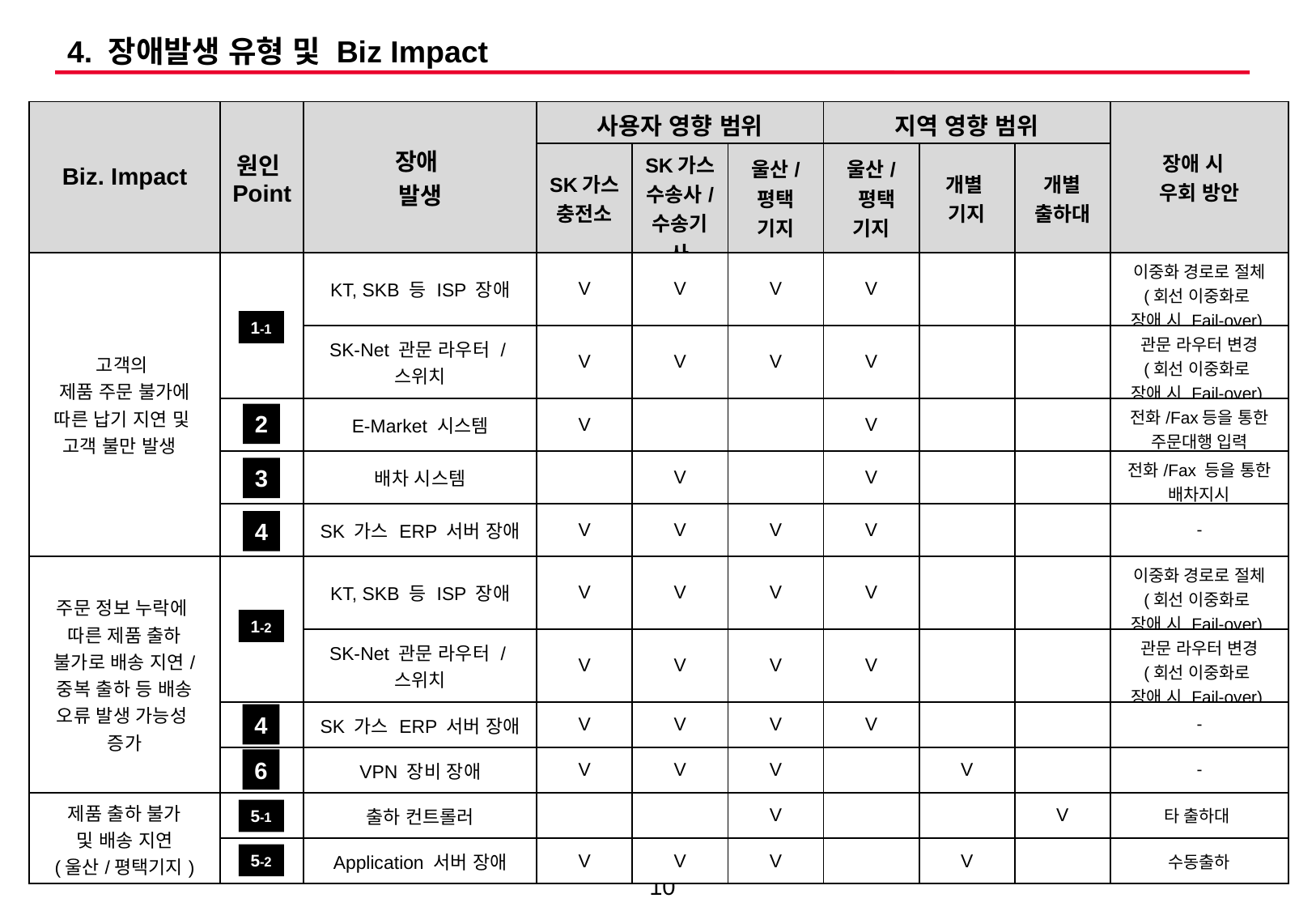

4. 장애발생 유형 및 Biz Impact
| Biz. Impact | 원인Point | 장애 발생 | 사용자 영향 범위 |  |  | 지역 영향 범위 |  |  | 장애 시 우회 방안 |
| --- | --- | --- | --- | --- | --- | --- | --- | --- | --- |
|  |  |  | SK가스 충전소 | SK가스 수송사/ 수송기사 | 울산/ 평택 기지 | 울산/ 평택 기지 | 개별 기지 | 개별 출하대 |  |
| 고객의 제품 주문 불가에 따른 납기 지연 및 고객 불만 발생 |  | KT, SKB 등 ISP 장애 | V | V | V | V |  |  | 이중화 경로로 절체 (회선 이중화로 장애 시 Fail-over) |
|  |  | SK-Net 관문 라우터 / 스위치 | V | V | V | V |  |  | 관문 라우터 변경 (회선 이중화로 장애 시 Fail-over) |
|  |  | E-Market 시스템 | V |  |  | V |  |  | 전화/Fax등을 통한 주문대행 입력 |
|  |  | 배차 시스템 |  | V |  | V |  |  | 전화/Fax 등을 통한 배차지시 |
|  |  | SK 가스 ERP 서버 장애 | V | V | V | V |  |  | - |
| 주문 정보 누락에 따른 제품 출하 불가로 배송 지연/ 중복 출하 등 배송 오류 발생 가능성 증가 |  | KT, SKB 등 ISP 장애 | V | V | V | V |  |  | 이중화 경로로 절체 (회선 이중화로 장애 시 Fail-over) |
|  |  | SK-Net 관문 라우터 / 스위치 | V | V | V | V |  |  | 관문 라우터 변경 (회선 이중화로 장애 시 Fail-over) |
|  |  | SK 가스 ERP 서버 장애 | V | V | V | V |  |  | - |
|  |  | VPN 장비 장애 | V | V | V |  | V |  | - |
| 제품 출하 불가 및 배송 지연 (울산/평택기지) |  | 출하 컨트롤러 |  |  | V |  |  | V | 타 출하대 |
|  |  | Application 서버 장애 | V | V | V |  | V |  | 수동출하 |
1-1
2
3
4
1-2
4
6
5-1
5-2
10